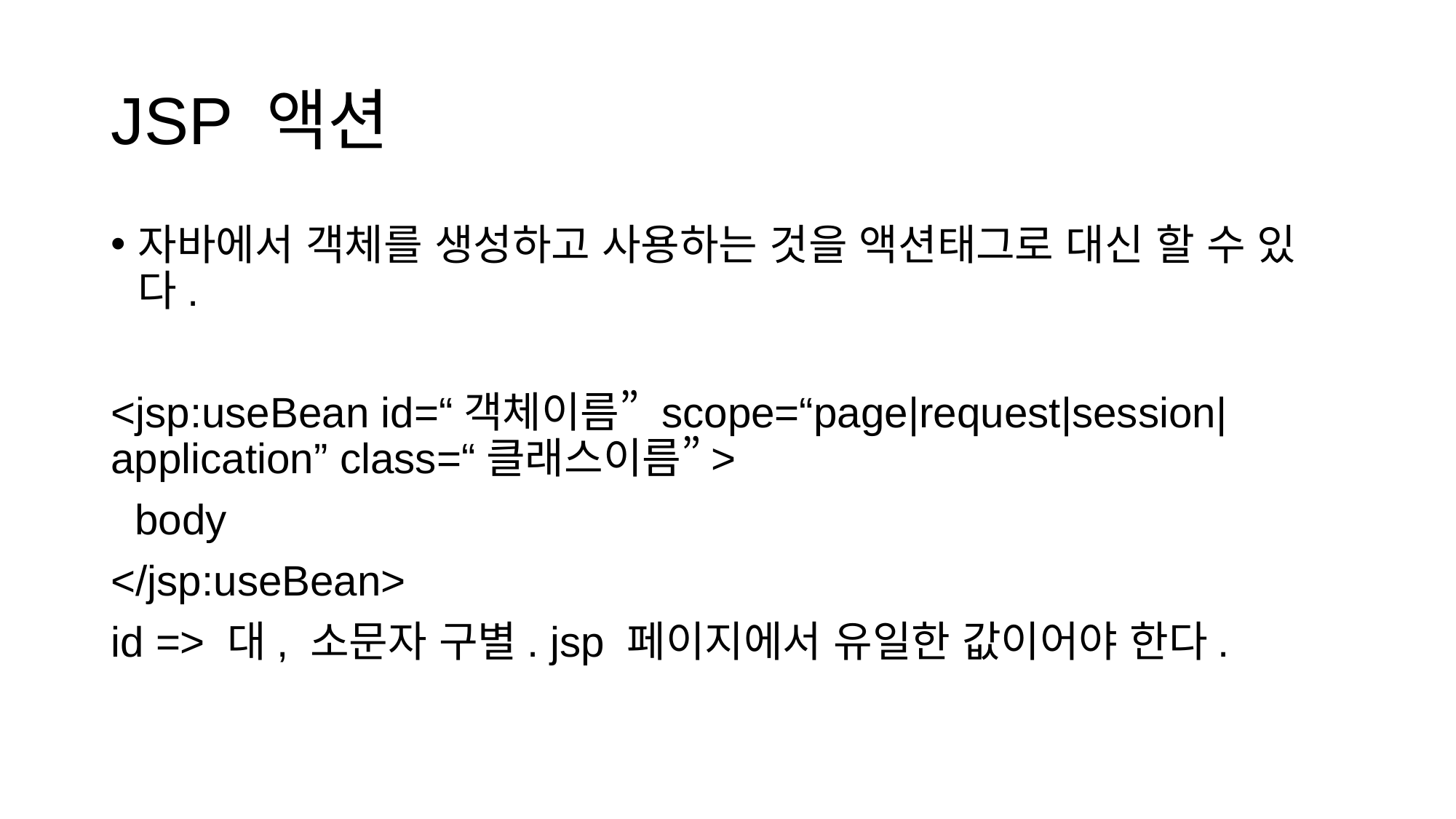

# JSP 액션
자바에서 객체를 생성하고 사용하는 것을 액션태그로 대신 할 수 있다.

<jsp:useBean id=“객체이름” scope=“page|request|session|application” class=“클래스이름”>
  body
</jsp:useBean>
id => 대, 소문자 구별. jsp 페이지에서 유일한 값이어야 한다.